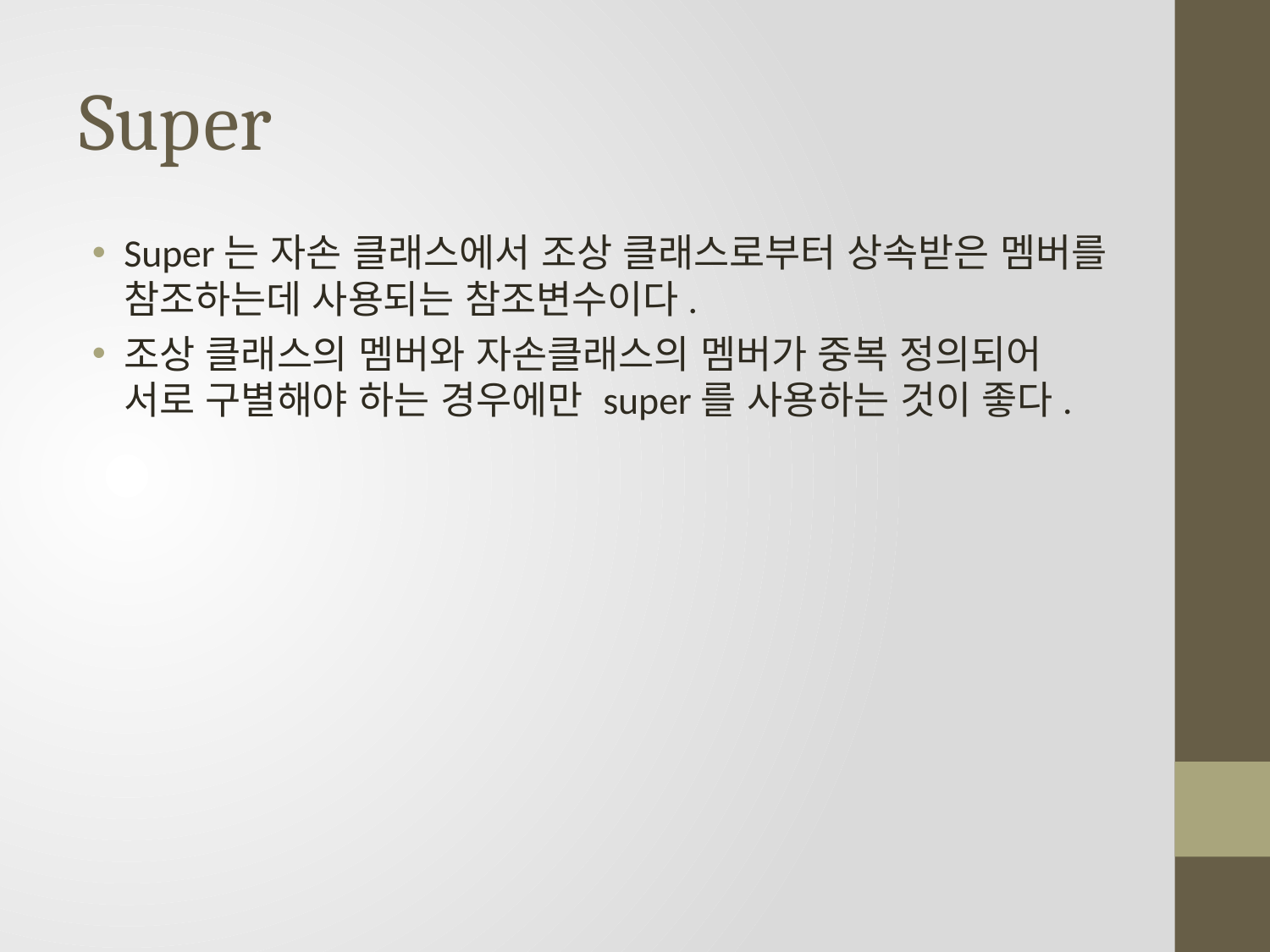

# Super
Super는 자손 클래스에서 조상 클래스로부터 상속받은 멤버를 참조하는데 사용되는 참조변수이다.
조상 클래스의 멤버와 자손클래스의 멤버가 중복 정의되어 서로 구별해야 하는 경우에만 super를 사용하는 것이 좋다.